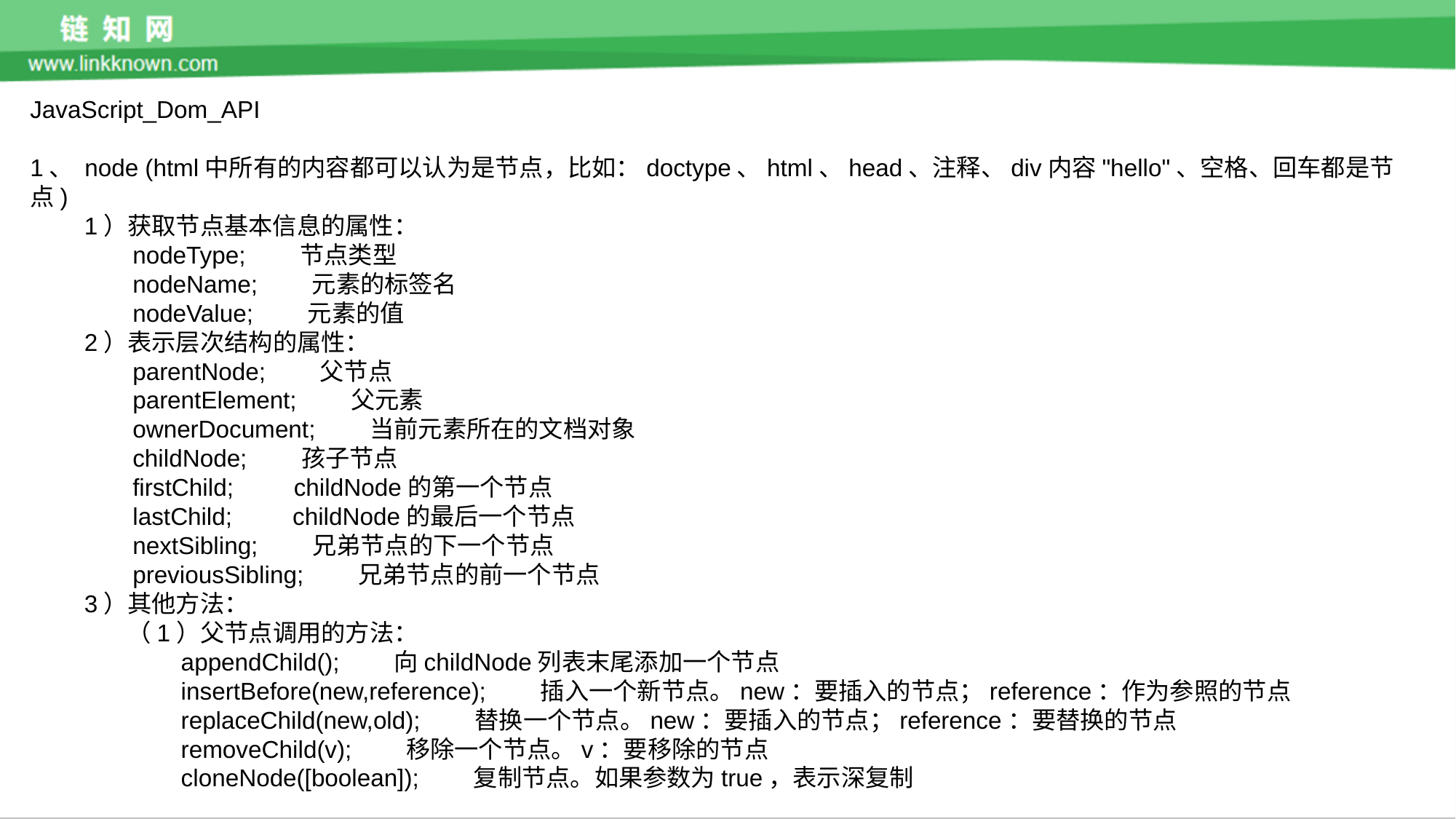

JavaScript_Dom_API

1、 node (html中所有的内容都可以认为是节点，比如：doctype、html、head、注释、div内容"hello"、空格、回车都是节点)
　　1）获取节点基本信息的属性：
　　　　nodeType;　　节点类型
　　　　nodeName;　　元素的标签名
　　　　nodeValue;　　元素的值
　　2）表示层次结构的属性：
　　　　parentNode;　　父节点
　　　　parentElement;　　父元素
　　　　ownerDocument;　　当前元素所在的文档对象
　　　　childNode;　　孩子节点
　　　　firstChild;　　childNode的第一个节点
　　　　lastChild;　　childNode的最后一个节点
　　　　nextSibling;　　兄弟节点的下一个节点
　　　　previousSibling;　　兄弟节点的前一个节点
　　3）其他方法：
　　　　（1）父节点调用的方法：
　　　　　　appendChild();　　向childNode列表末尾添加一个节点
　　　　　　insertBefore(new,reference);　　插入一个新节点。new：要插入的节点；reference：作为参照的节点
　　　　　　replaceChild(new,old);　　替换一个节点。new：要插入的节点；reference：要替换的节点
　　　　　　removeChild(v);　　移除一个节点。v：要移除的节点
　　　　　　cloneNode([boolean]);　　复制节点。如果参数为true，表示深复制